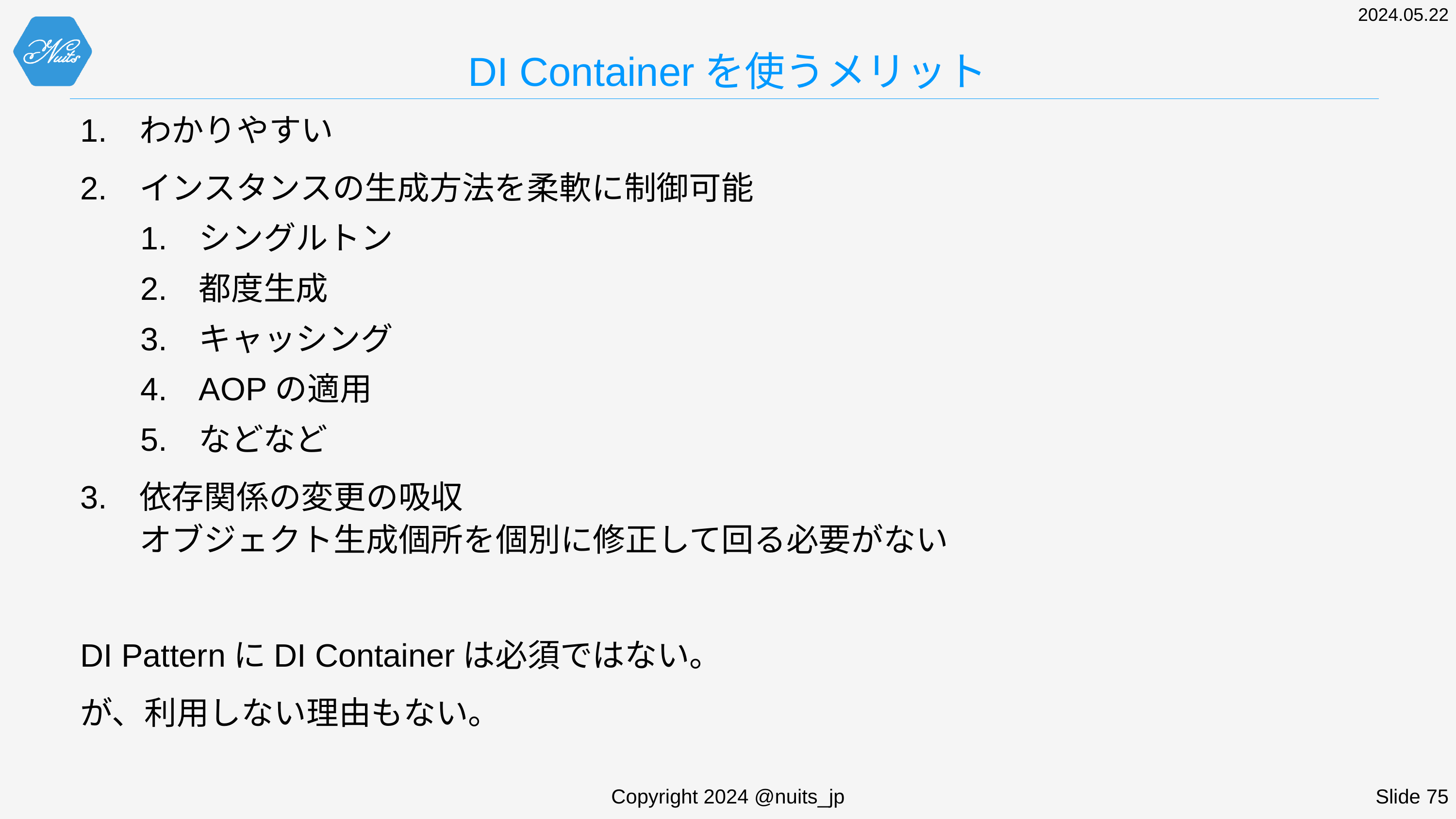

# DI Containerを使うメリット
わかりやすい
インスタンスの生成方法を柔軟に制御可能
シングルトン
都度生成
キャッシング
AOPの適用
などなど
依存関係の変更の吸収
オブジェクト生成個所を個別に修正して回る必要がない

DI PatternにDI Containerは必須ではない。
が、利用しない理由もない。